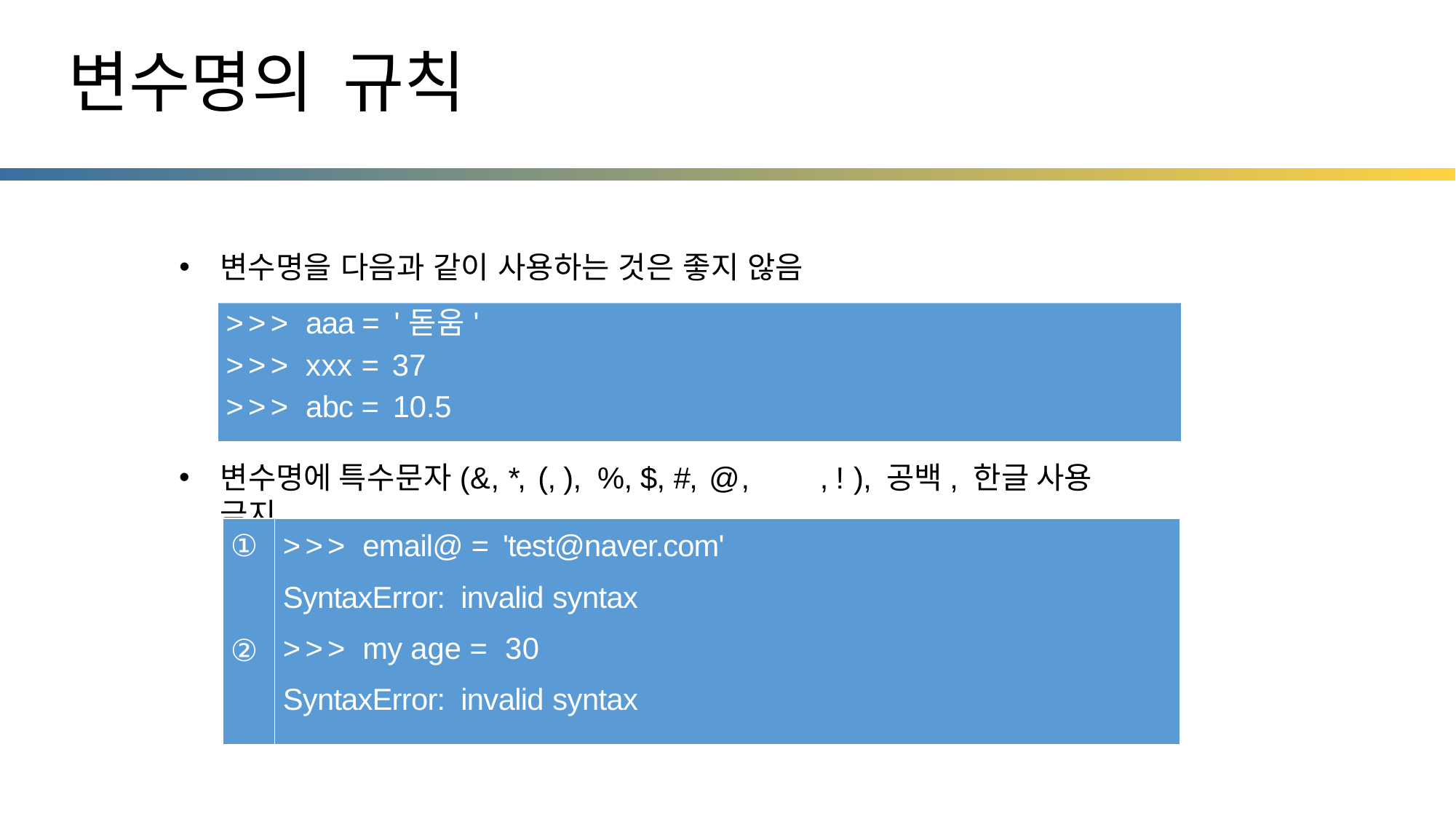

# 변수명의  규칙
변수명을 다음과 같이 사용하는 것은 좋지 않음
>>> aaa = '돋움'
>>> xxx = 37
>>> abc = 10.5

변수명에 특수문자(&, *,  (, ),  %, $, #, @,	, ! ), 공백, 한글 사용 금지
| ① ② | >>> email@ = 'test@naver.com' SyntaxError: invalid syntax >>> my age = 30 SyntaxError: invalid syntax |
| --- | --- |